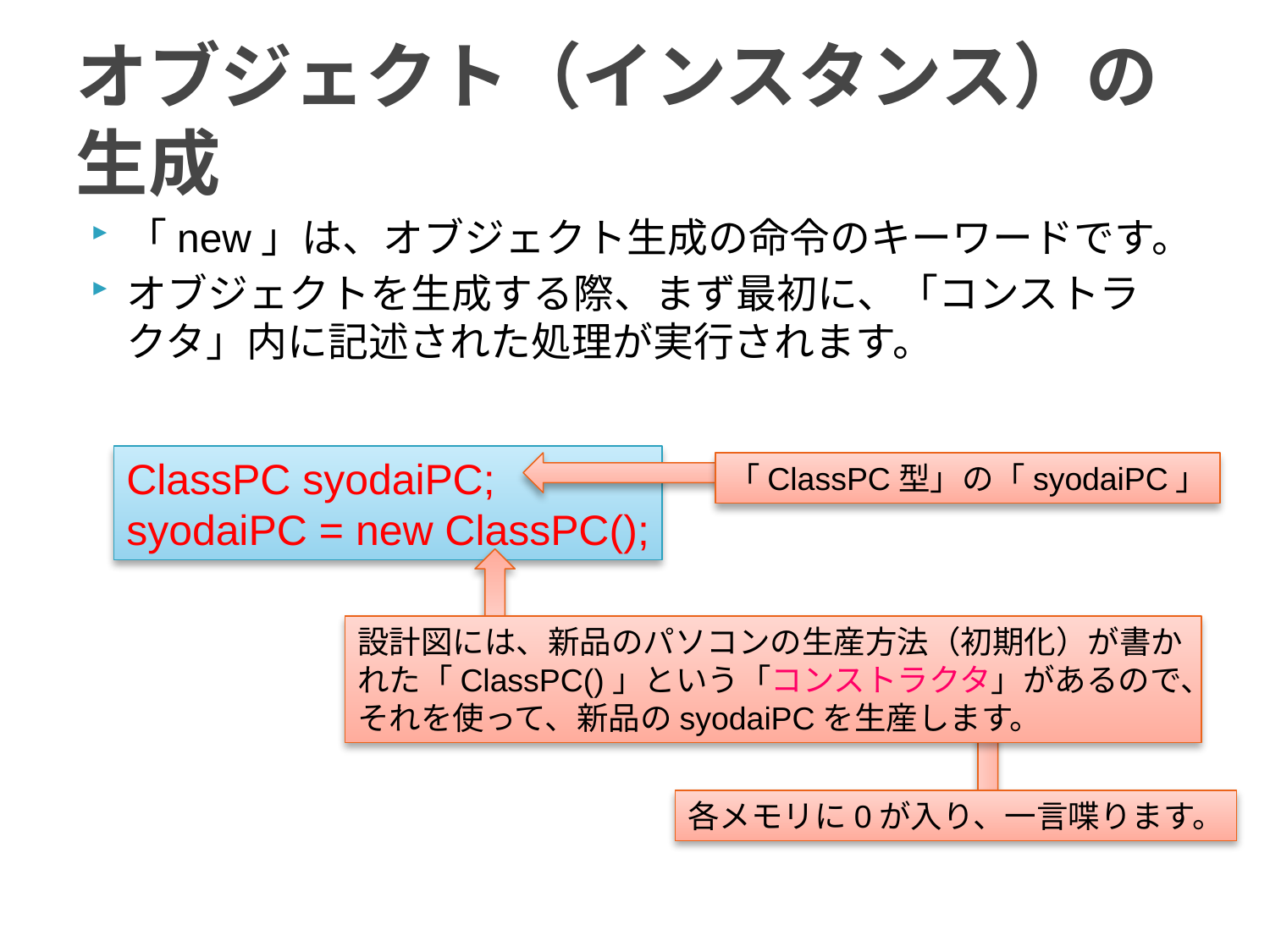

# オブジェクト（インスタンス）の生成
「new」は、オブジェクト生成の命令のキーワードです。
オブジェクトを生成する際、まず最初に、「コンストラクタ」内に記述された処理が実行されます。
ClassPC syodaiPC;
syodaiPC = new ClassPC();

「ClassPC型」の「syodaiPC」

設計図には、新品のパソコンの生産方法（初期化）が書かれた「ClassPC()」という「コンストラクタ」があるので、それを使って、新品のsyodaiPCを生産します。

各メモリに0が入り、一言喋ります。